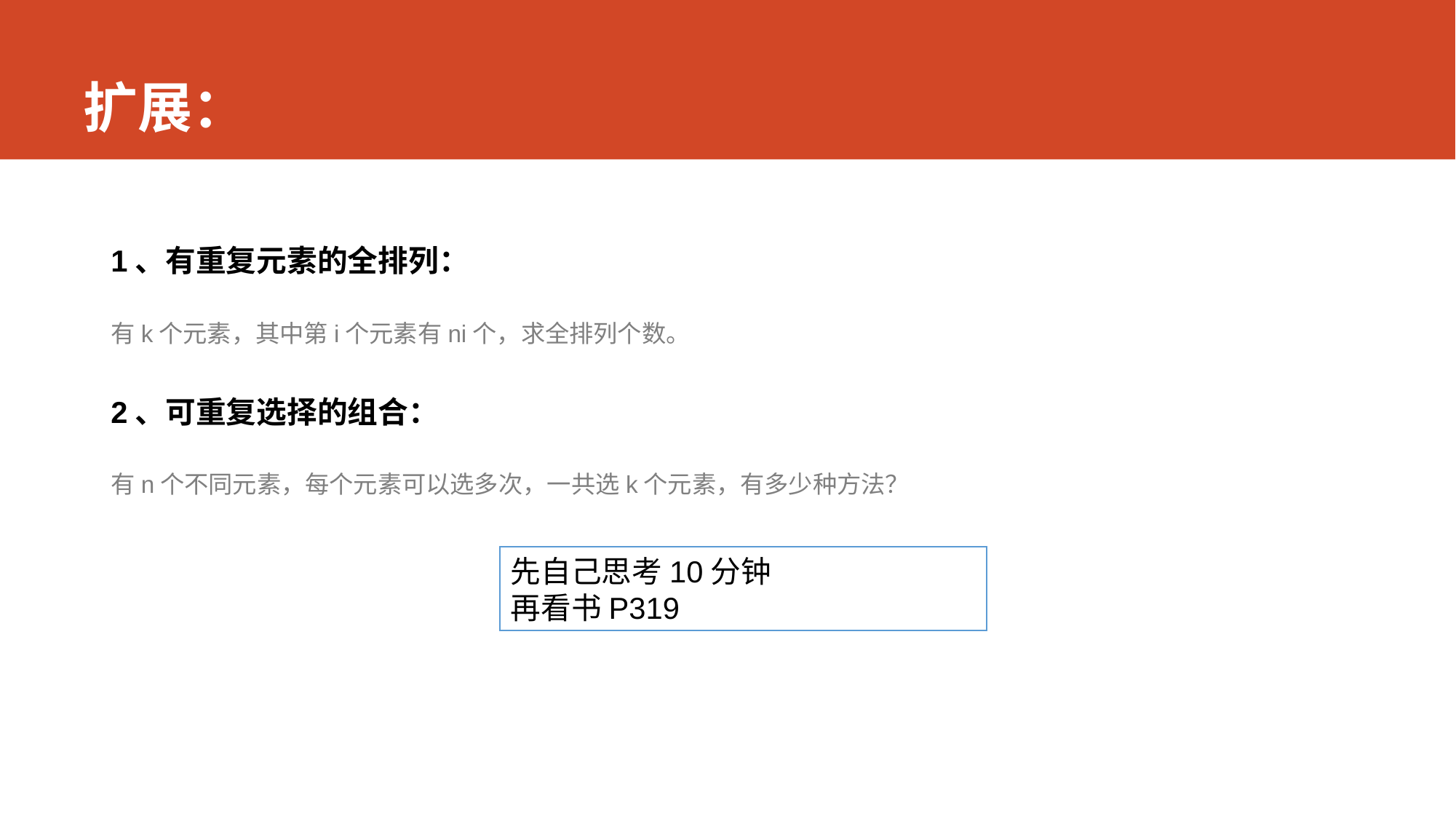

# 扩展：
1、有重复元素的全排列：
有k个元素，其中第i个元素有ni个，求全排列个数。
2、可重复选择的组合：
有n个不同元素，每个元素可以选多次，一共选k个元素，有多少种方法？
先自己思考10分钟
再看书P319